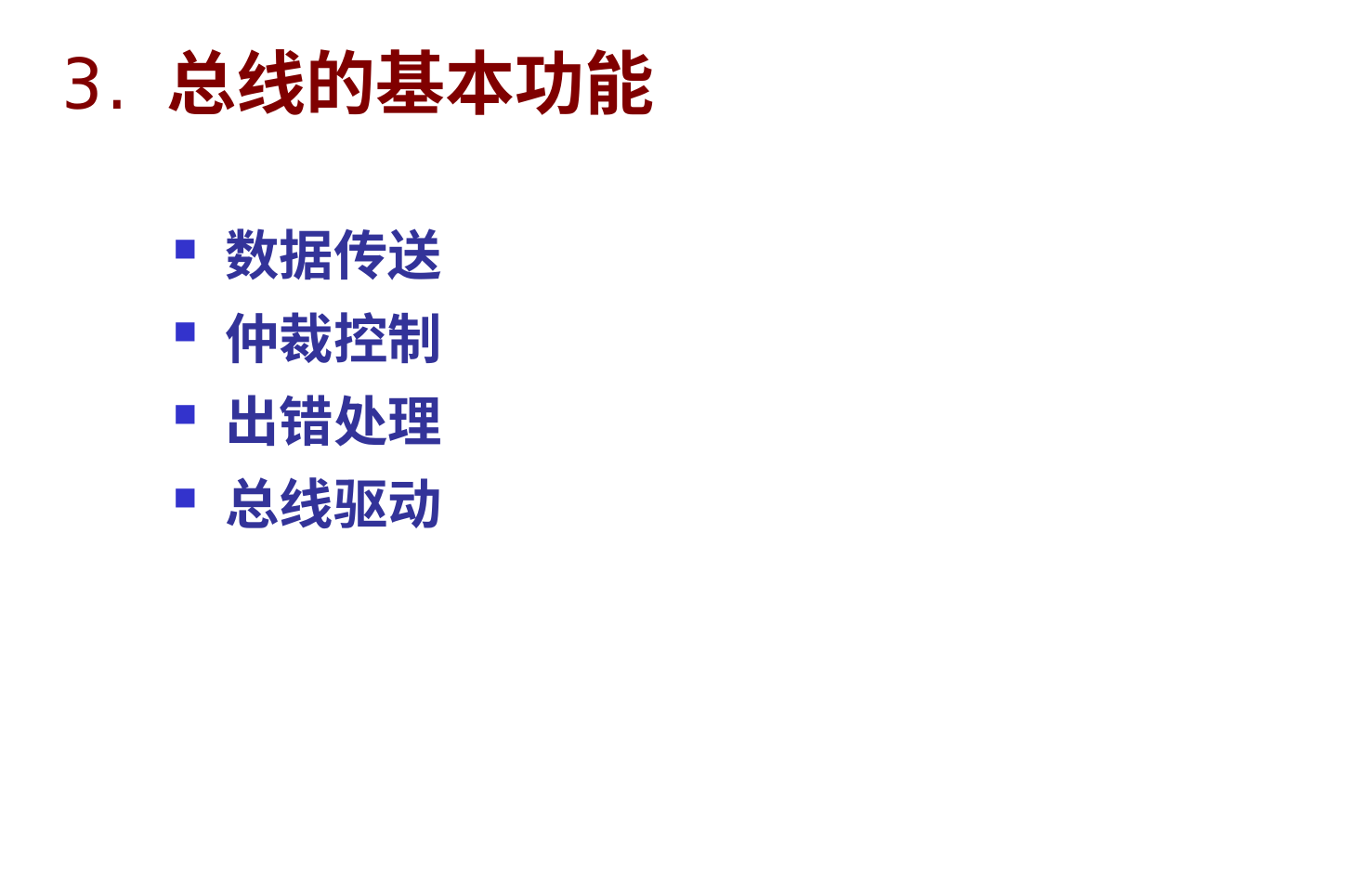

# 3. 总线的基本功能
数据传送
仲裁控制
出错处理
总线驱动
84